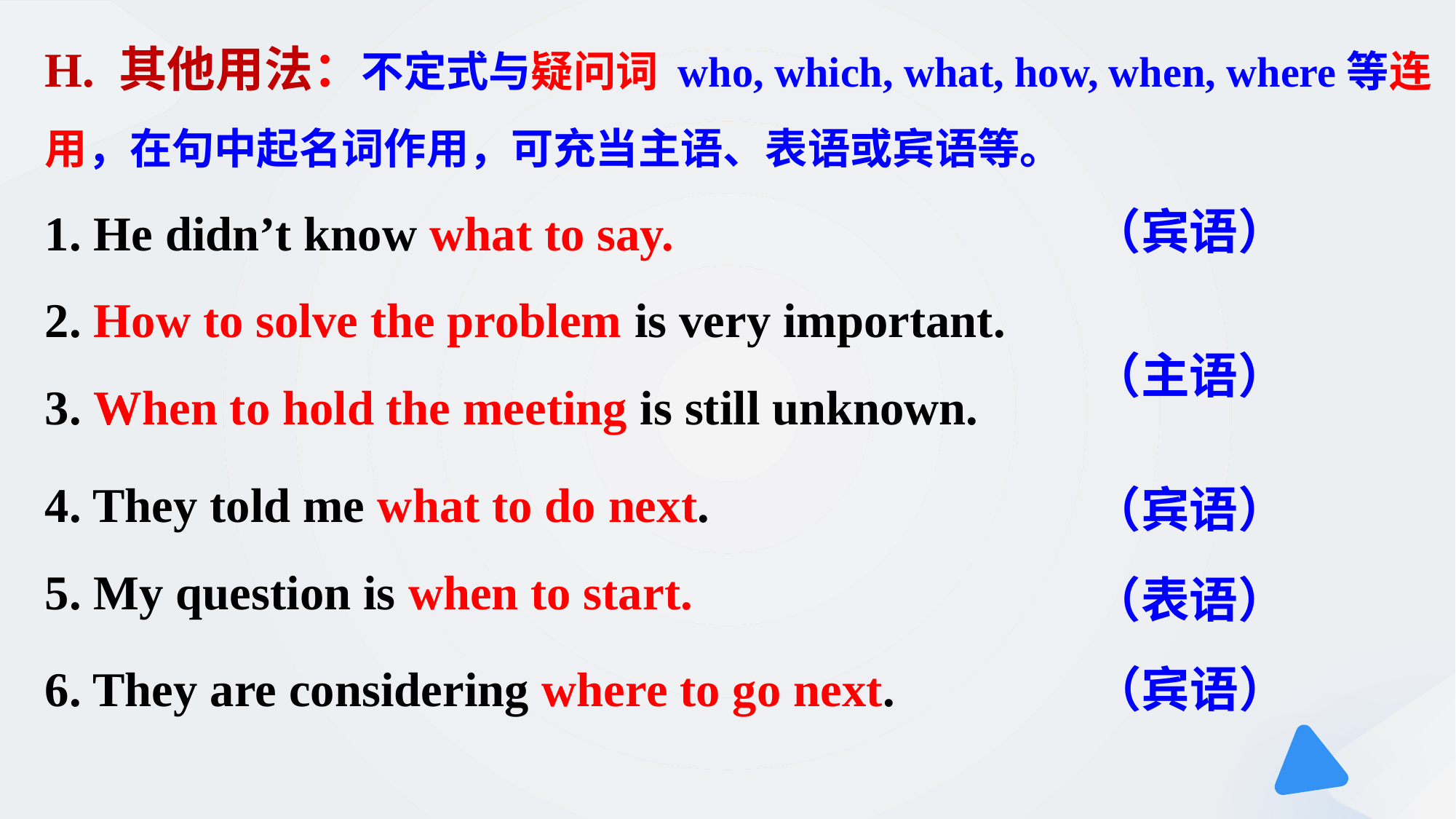

H. 其他用法：不定式与疑问词 who, which, what, how, when, where等连用，在句中起名词作用，可充当主语、表语或宾语等。
1. He didn’t know what to say.
2. How to solve the problem is very important.
3. When to hold the meeting is still unknown.
4. They told me what to do next.
5. My question is when to start.
6. They are considering where to go next.

（宾语）
（主语）
（宾语）
（表语）
（宾语）